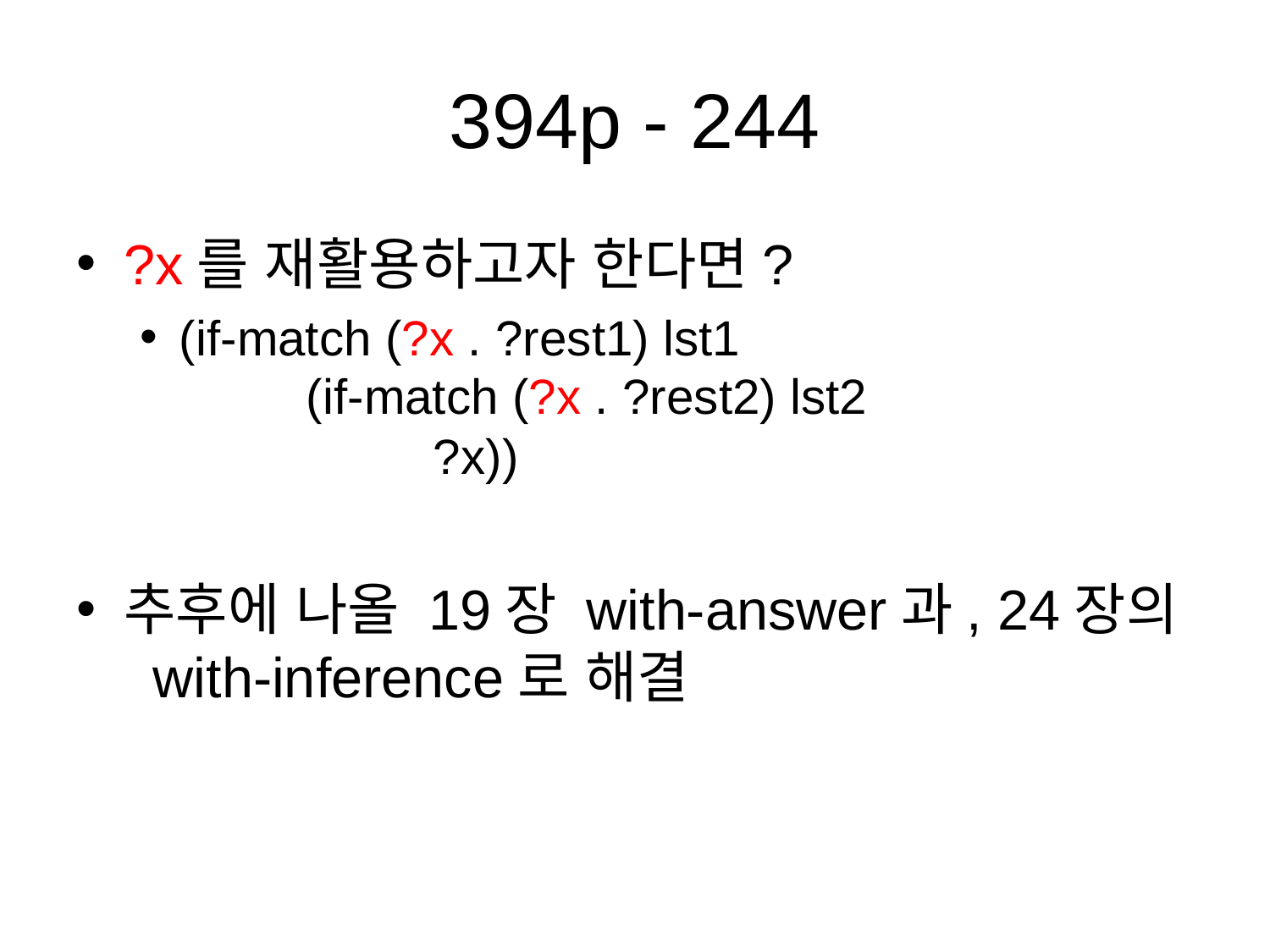

# 394p - 244
?x를 재활용하고자 한다면?
(if-match (?x . ?rest1) lst1
	(if-match (?x . ?rest2) lst2
		?x))

추후에 나올 19장 with-answer과, 24장의  with-inference로 해결